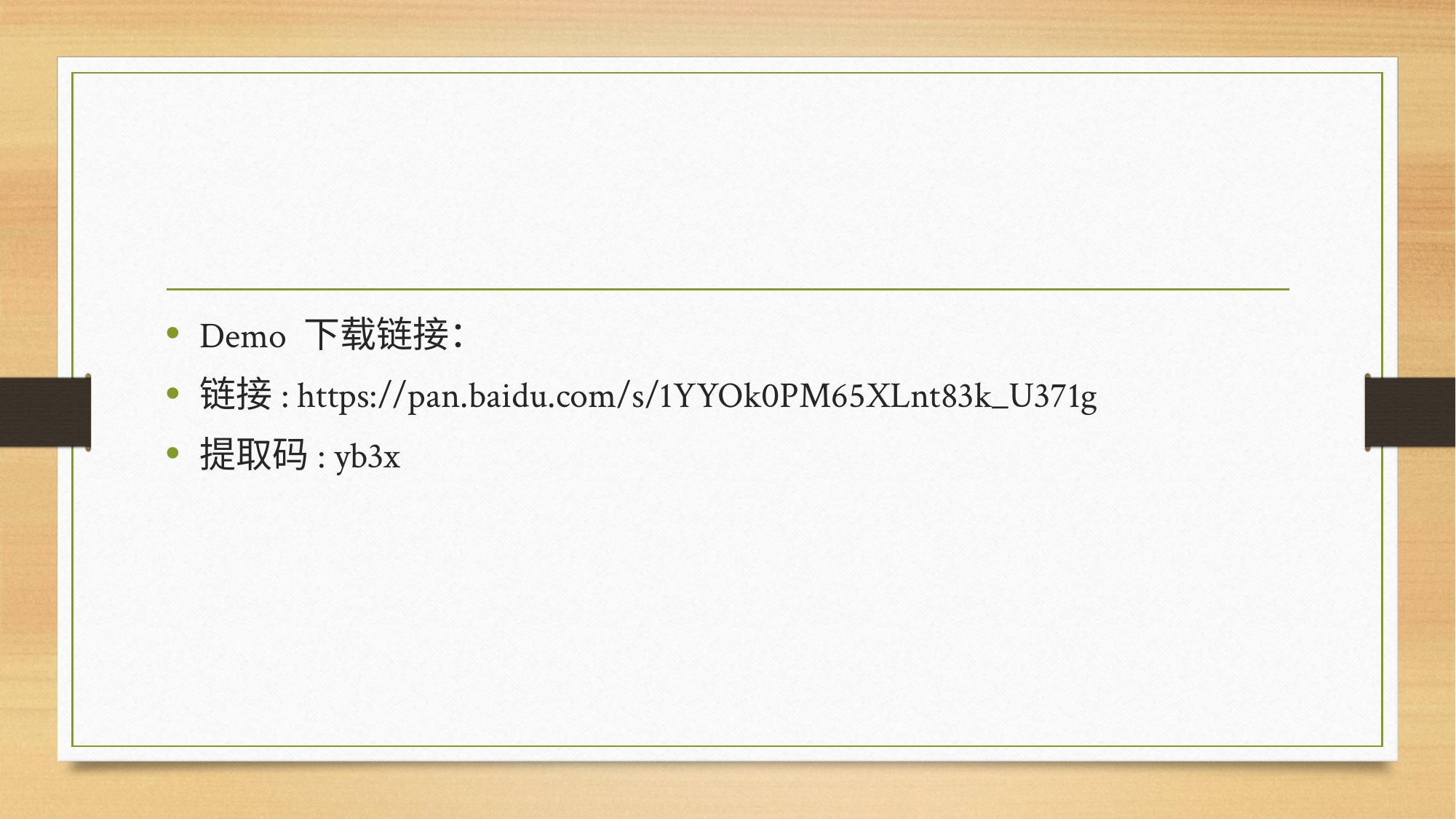

#
Demo 下载链接：
链接: https://pan.baidu.com/s/1YYOk0PM65XLnt83k_U371g
提取码: yb3x